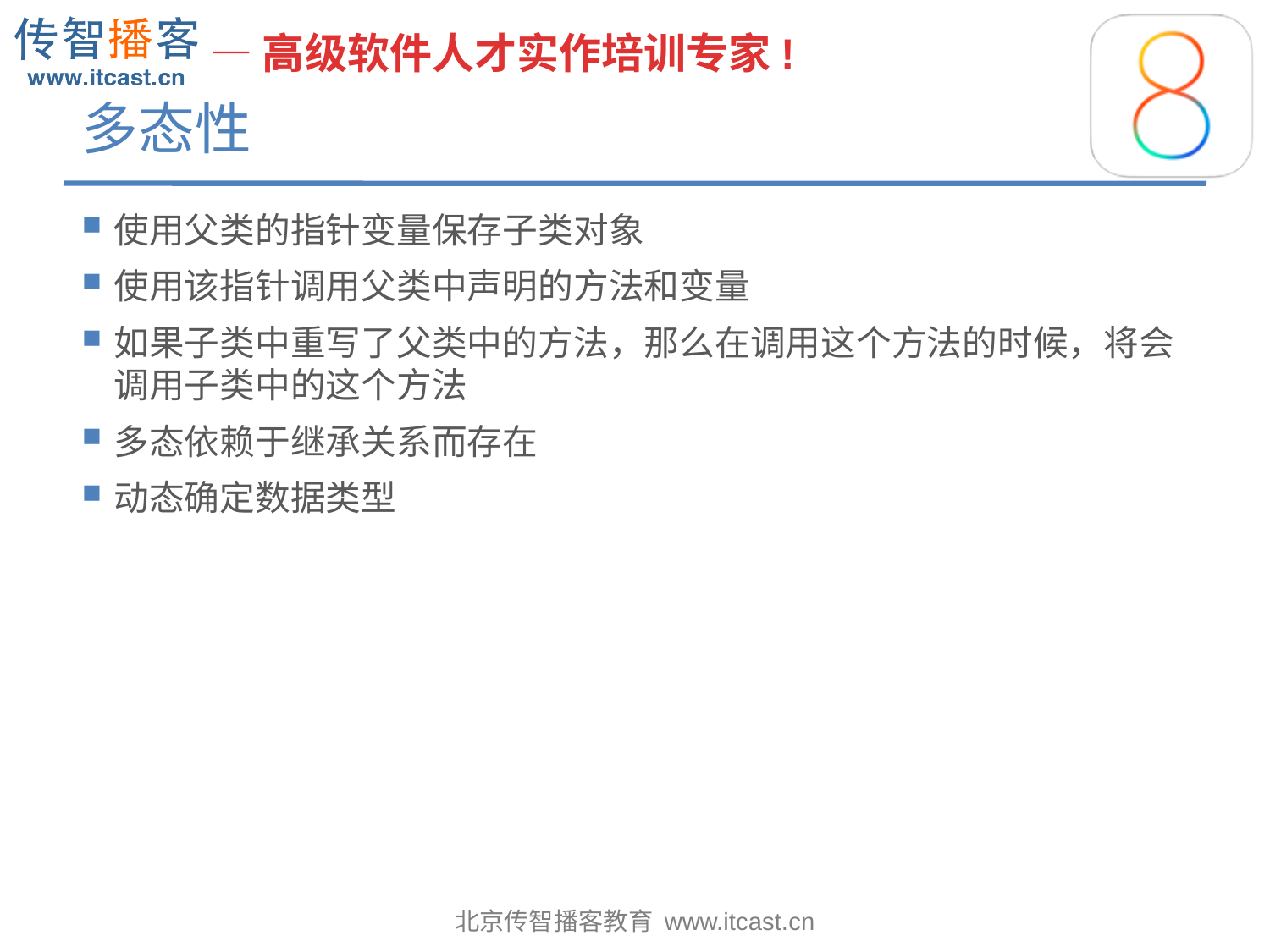

# 多态性
使用父类的指针变量保存子类对象
使用该指针调用父类中声明的方法和变量
如果子类中重写了父类中的方法，那么在调用这个方法的时候，将会调用子类中的这个方法
多态依赖于继承关系而存在
动态确定数据类型